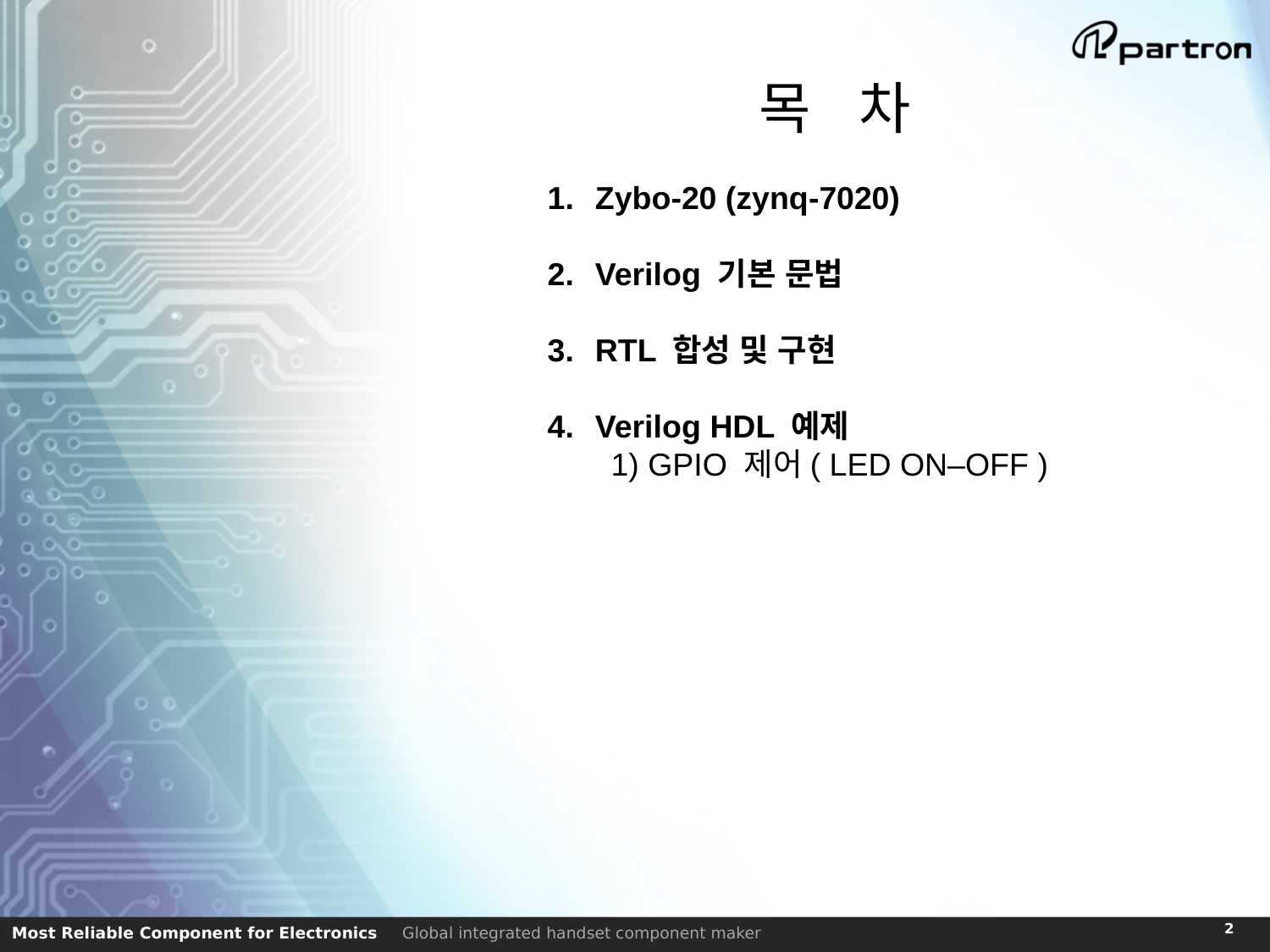

목   차

Zybo-20 (zynq-7020)

Verilog 기본 문법

RTL 합성 및 구현

Verilog HDL 예제
1) GPIO 제어( LED ON–OFF )

2